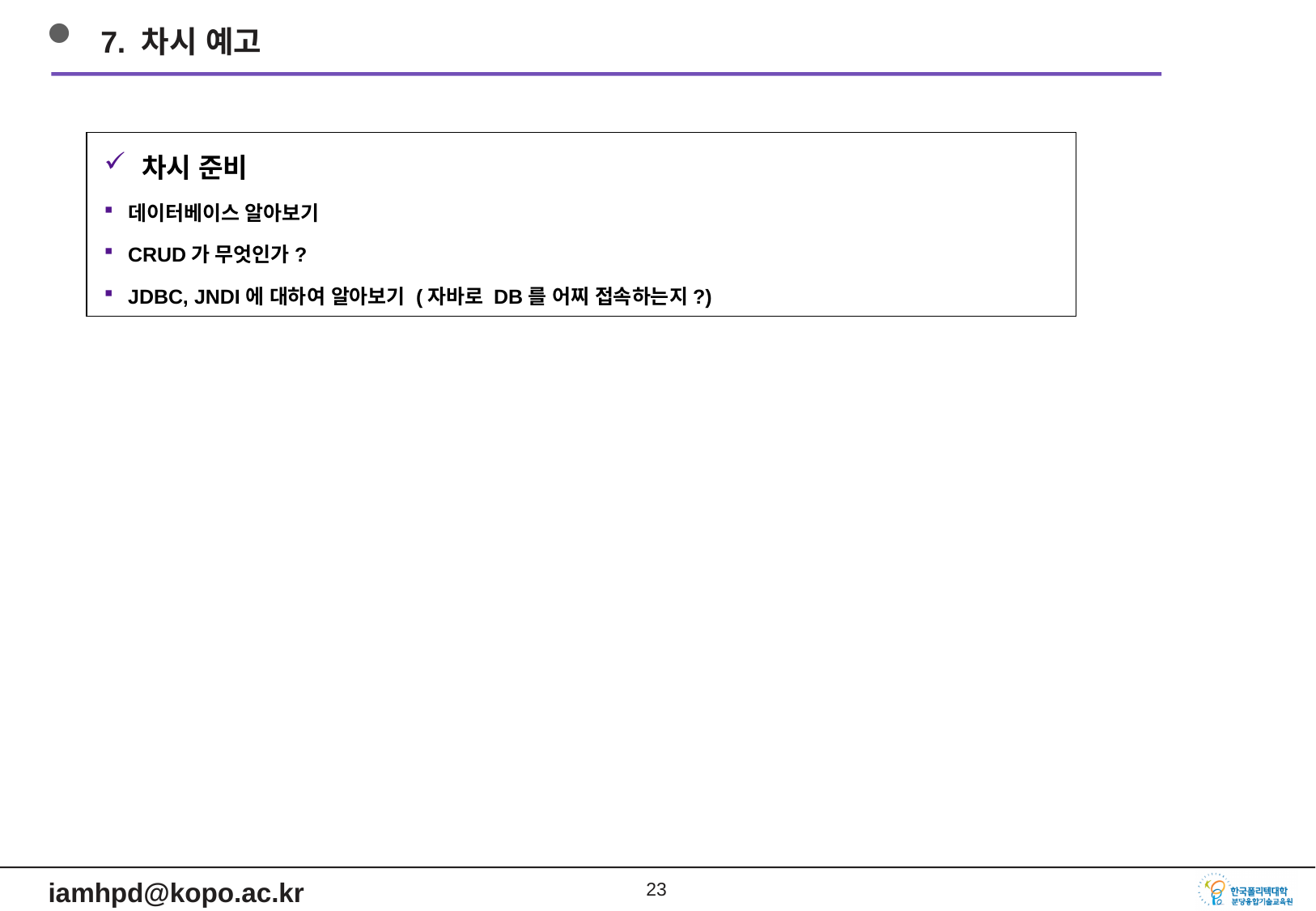

7. 차시 예고
차시 준비
데이터베이스 알아보기
CRUD가 무엇인가?
JDBC, JNDI에 대하여 알아보기 (자바로 DB를 어찌 접속하는지?)
23